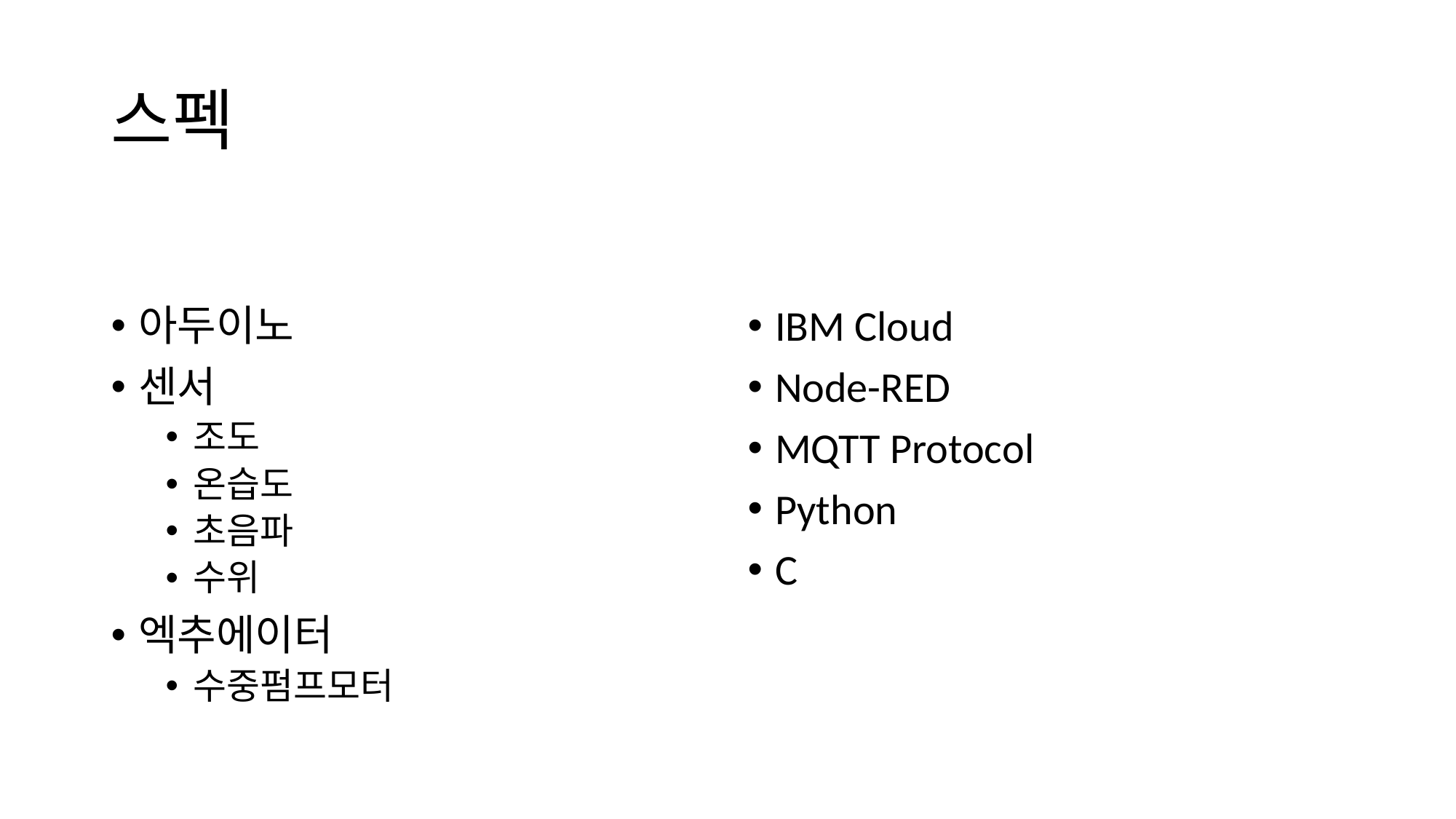

# 스펙

아두이노
센서
조도
온습도
초음파
수위
엑추에이터
수중펌프모터

IBM Cloud
Node-RED
MQTT Protocol
Python
C